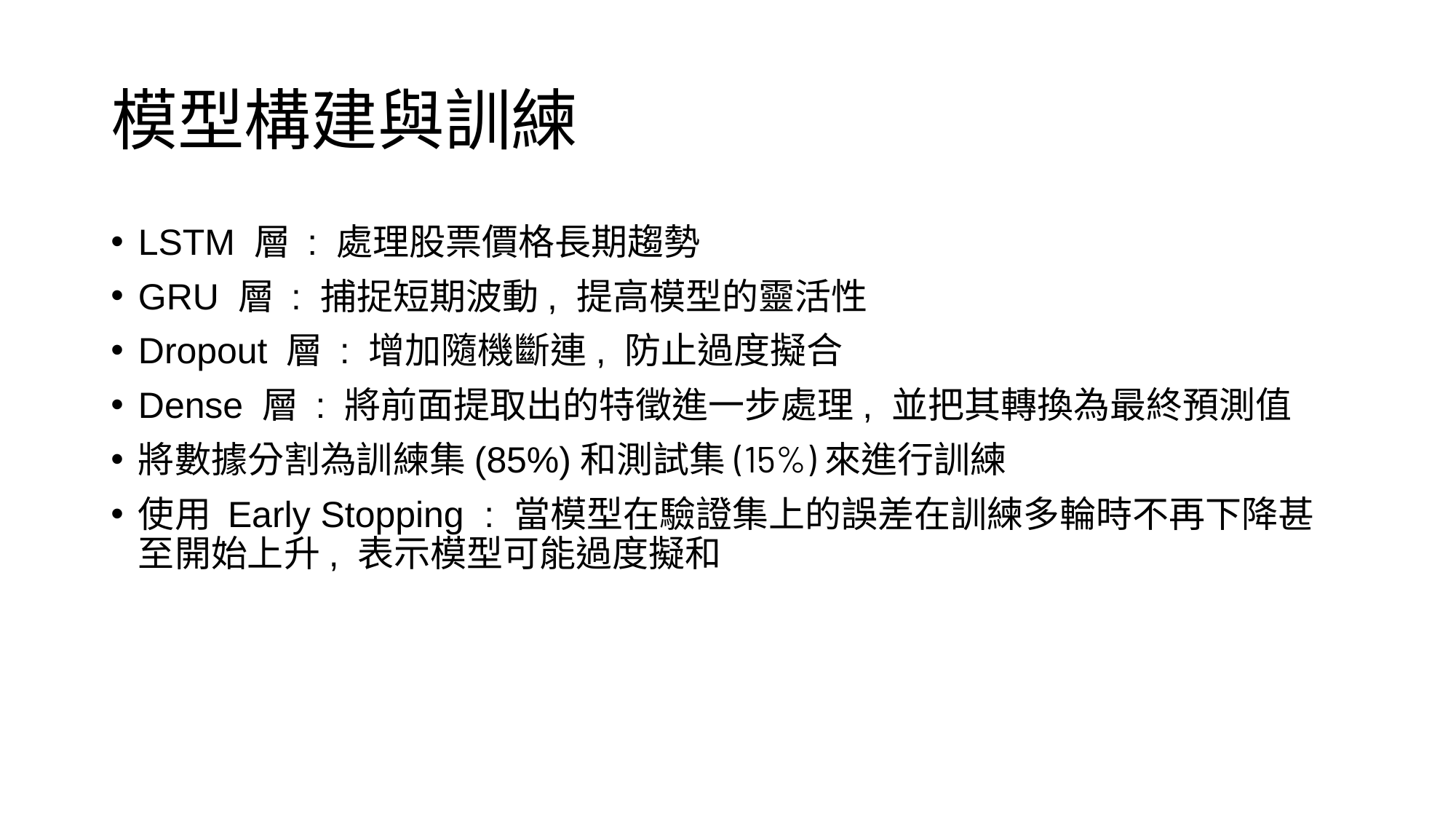

# 模型構建與訓練
LSTM 層 : 處理股票價格長期趨勢
GRU 層 : 捕捉短期波動, 提高模型的靈活性
Dropout 層 : 增加隨機斷連, 防止過度擬合
Dense 層 : 將前面提取出的特徵進一步處理, 並把其轉換為最終預測值
將數據分割為訓練集(85%)和測試集(15%)來進行訓練
使用 Early Stopping  : 當模型在驗證集上的誤差在訓練多輪時不再下降甚至開始上升, 表示模型可能過度擬和